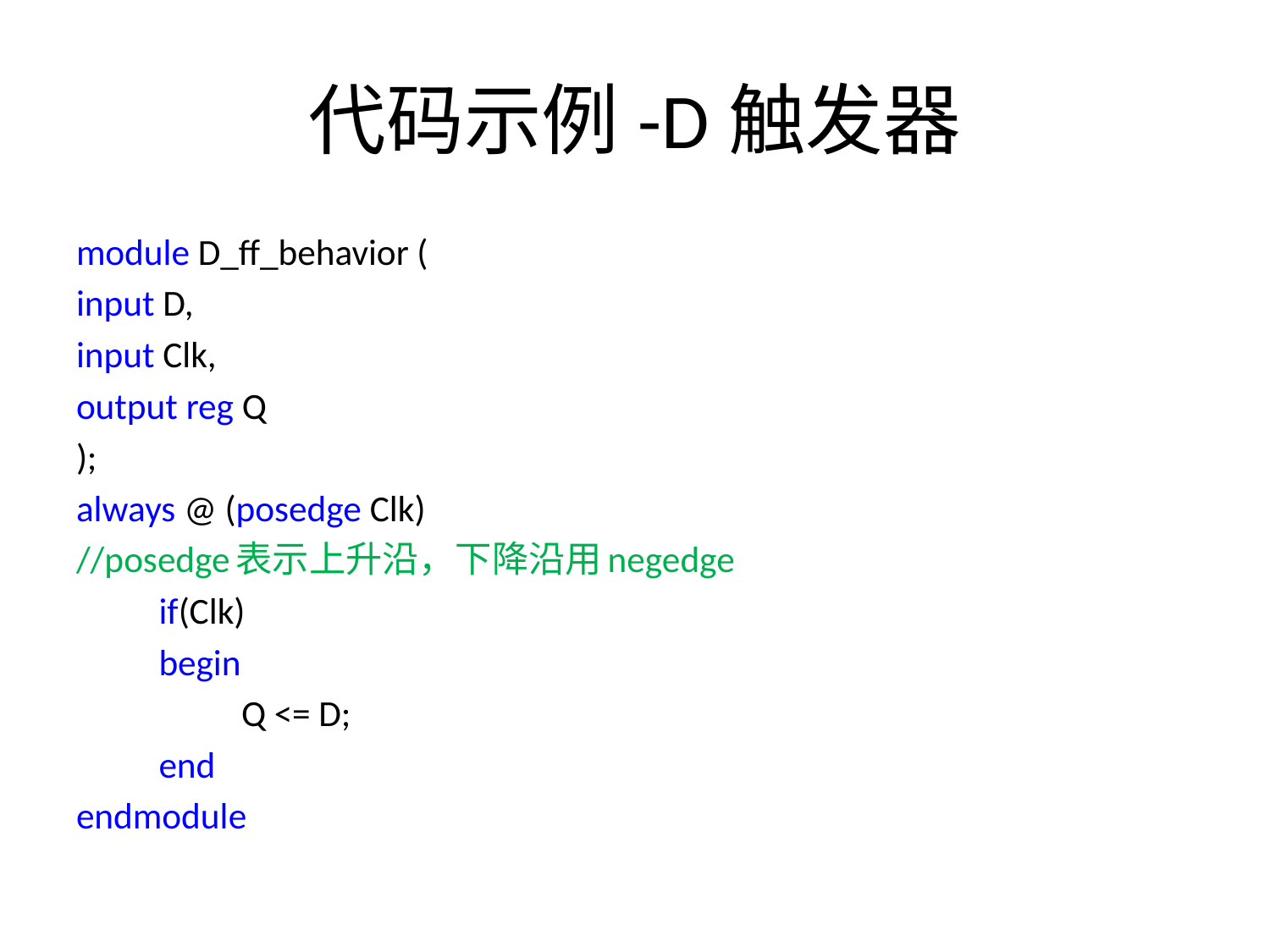

# 代码示例-D触发器
module D_ff_behavior (
input D,
input Clk,
output reg Q
);
always @ (posedge Clk)
//posedge表示上升沿，下降沿用negedge
	if(Clk)
	begin
		Q <= D;
	end
endmodule